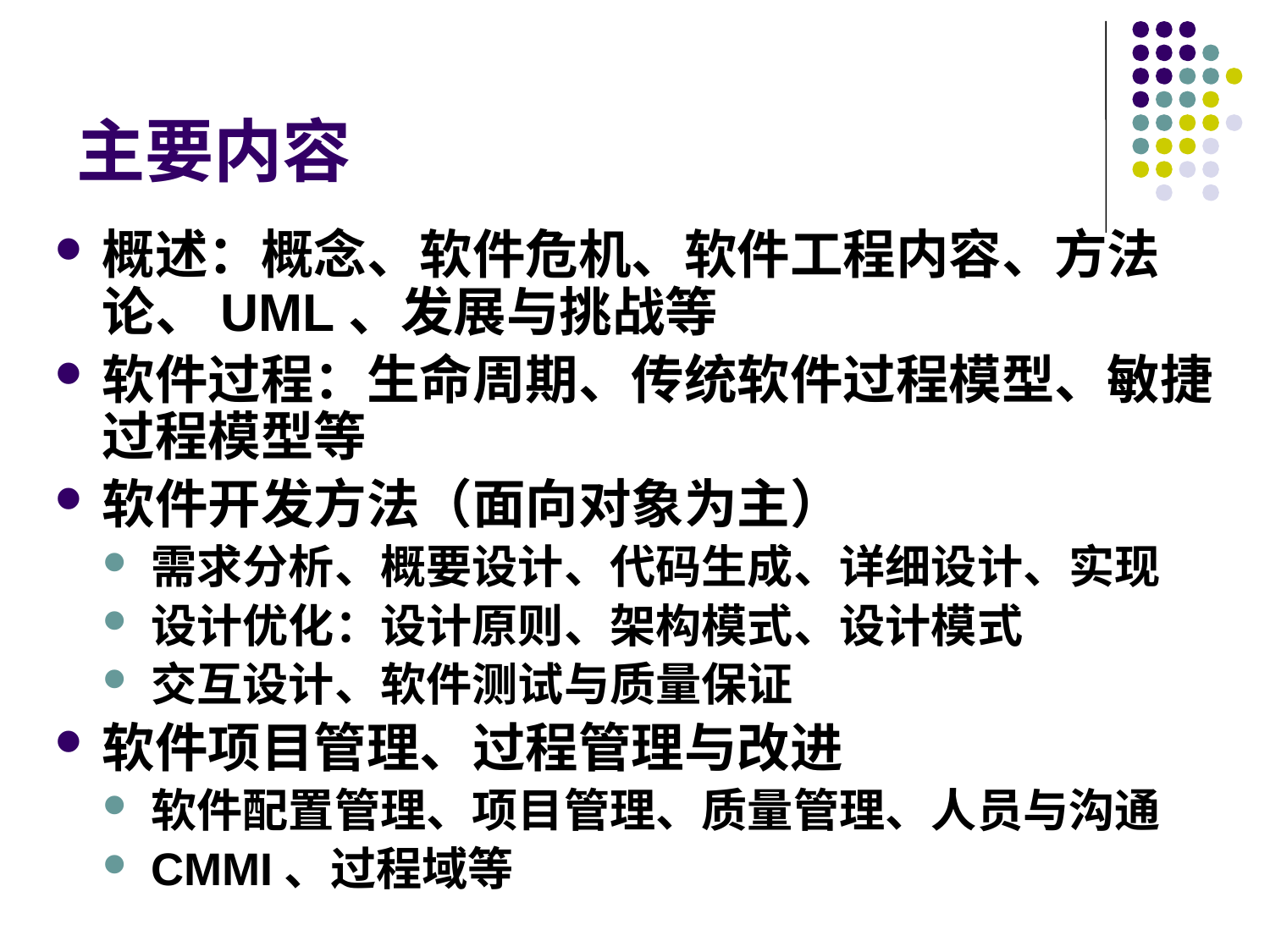

# 主要内容
概述：概念、软件危机、软件工程内容、方法论、UML、发展与挑战等
软件过程：生命周期、传统软件过程模型、敏捷过程模型等
软件开发方法（面向对象为主）
需求分析、概要设计、代码生成、详细设计、实现
设计优化：设计原则、架构模式、设计模式
交互设计、软件测试与质量保证
软件项目管理、过程管理与改进
软件配置管理、项目管理、质量管理、人员与沟通
CMMI、过程域等